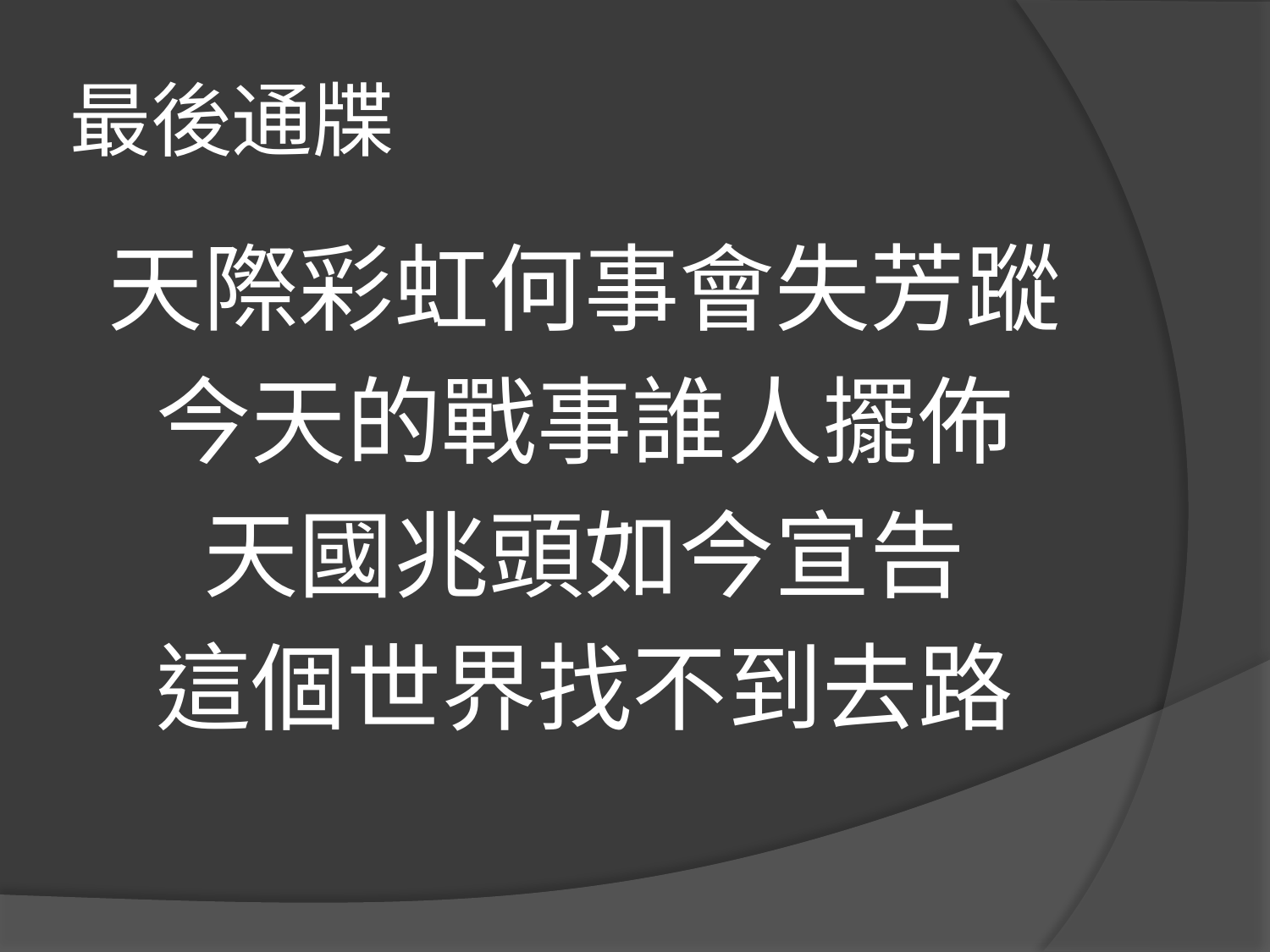

# 最後通牒
天際彩虹何事會失芳蹤
今天的戰事誰人擺佈
天國兆頭如今宣告
這個世界找不到去路